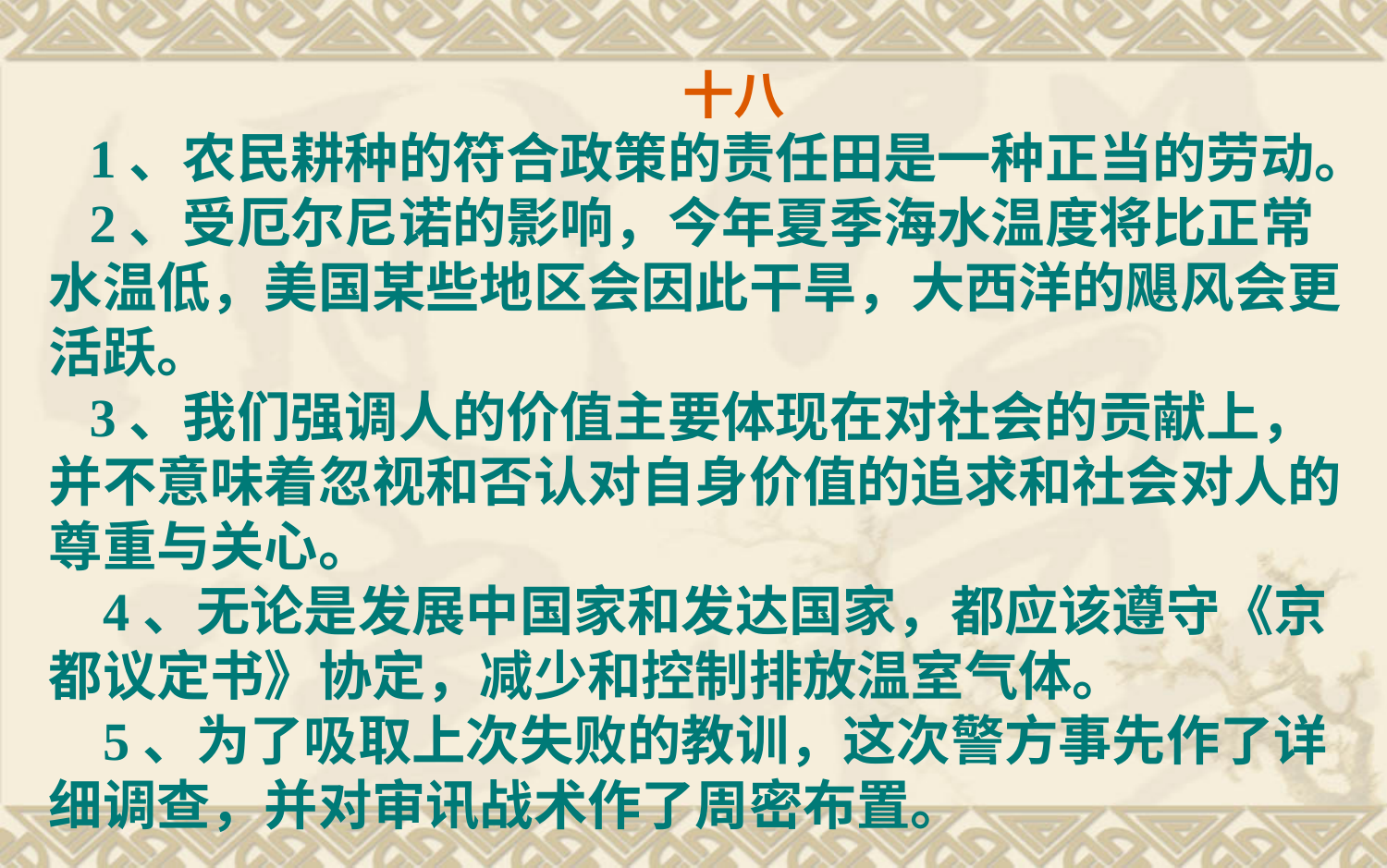

十八
1、农民耕种的符合政策的责任田是一种正当的劳动。
2、受厄尔尼诺的影响，今年夏季海水温度将比正常水温低，美国某些地区会因此干旱，大西洋的飓风会更活跃。
3、我们强调人的价值主要体现在对社会的贡献上，并不意味着忽视和否认对自身价值的追求和社会对人的尊重与关心。
 4、无论是发展中国家和发达国家，都应该遵守《京都议定书》协定，减少和控制排放温室气体。
 5、为了吸取上次失败的教训，这次警方事先作了详细调查，并对审讯战术作了周密布置。